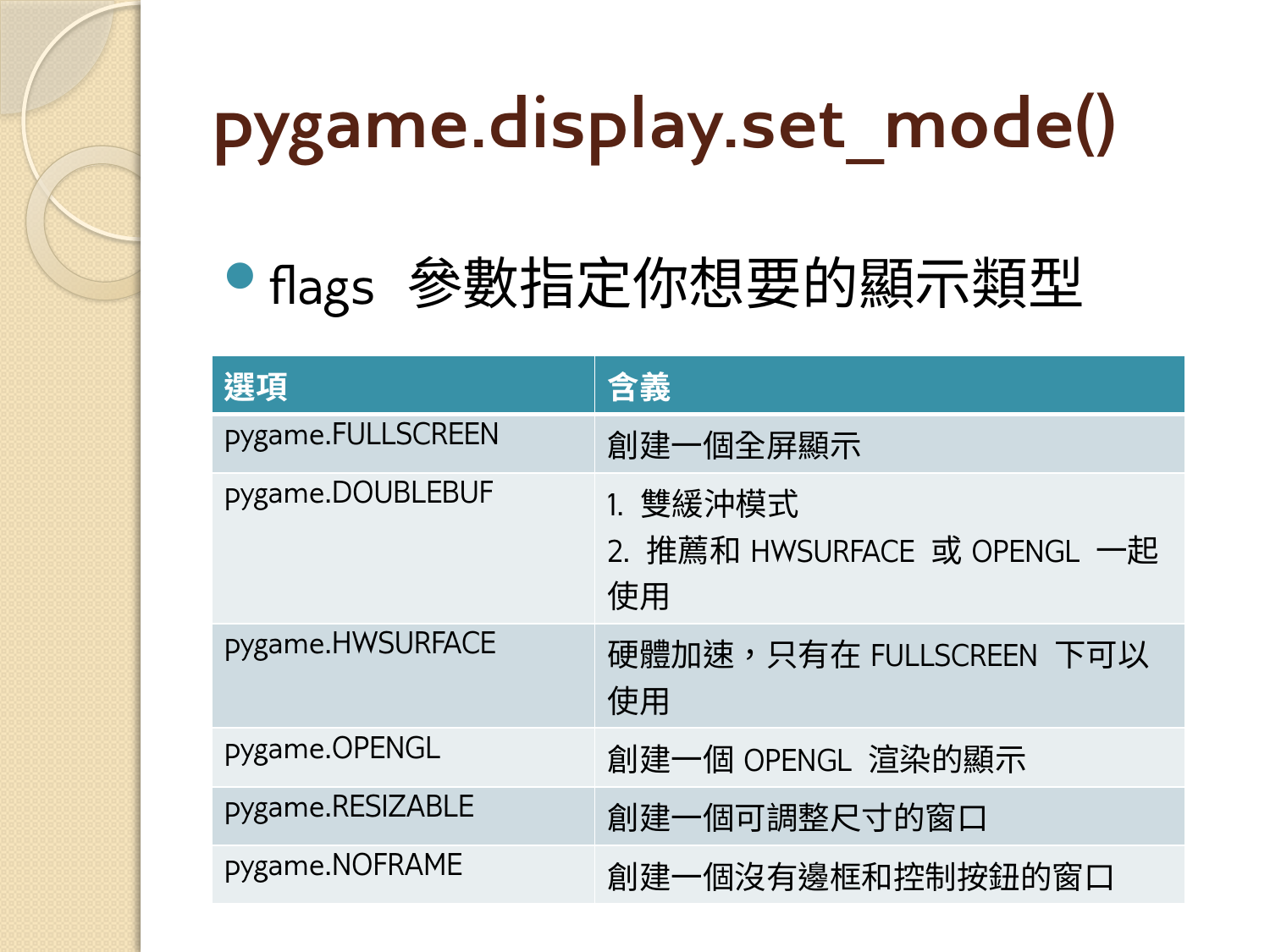

# pygame.display.set_mode()
flags 參數指定你想要的顯示類型
| 選項 | 含義 |
| --- | --- |
| pygame.FULLSCREEN | 創建一個全屏顯示 |
| pygame.DOUBLEBUF | 1. 雙緩沖模式  2. 推薦和HWSURFACE 或OPENGL 一起使用 |
| pygame.HWSURFACE | 硬體加速，只有在FULLSCREEN 下可以使用 |
| pygame.OPENGL | 創建一個OPENGL 渲染的顯示 |
| pygame.RESIZABLE | 創建一個可調整尺寸的窗口 |
| pygame.NOFRAME | 創建一個沒有邊框和控制按鈕的窗口 |